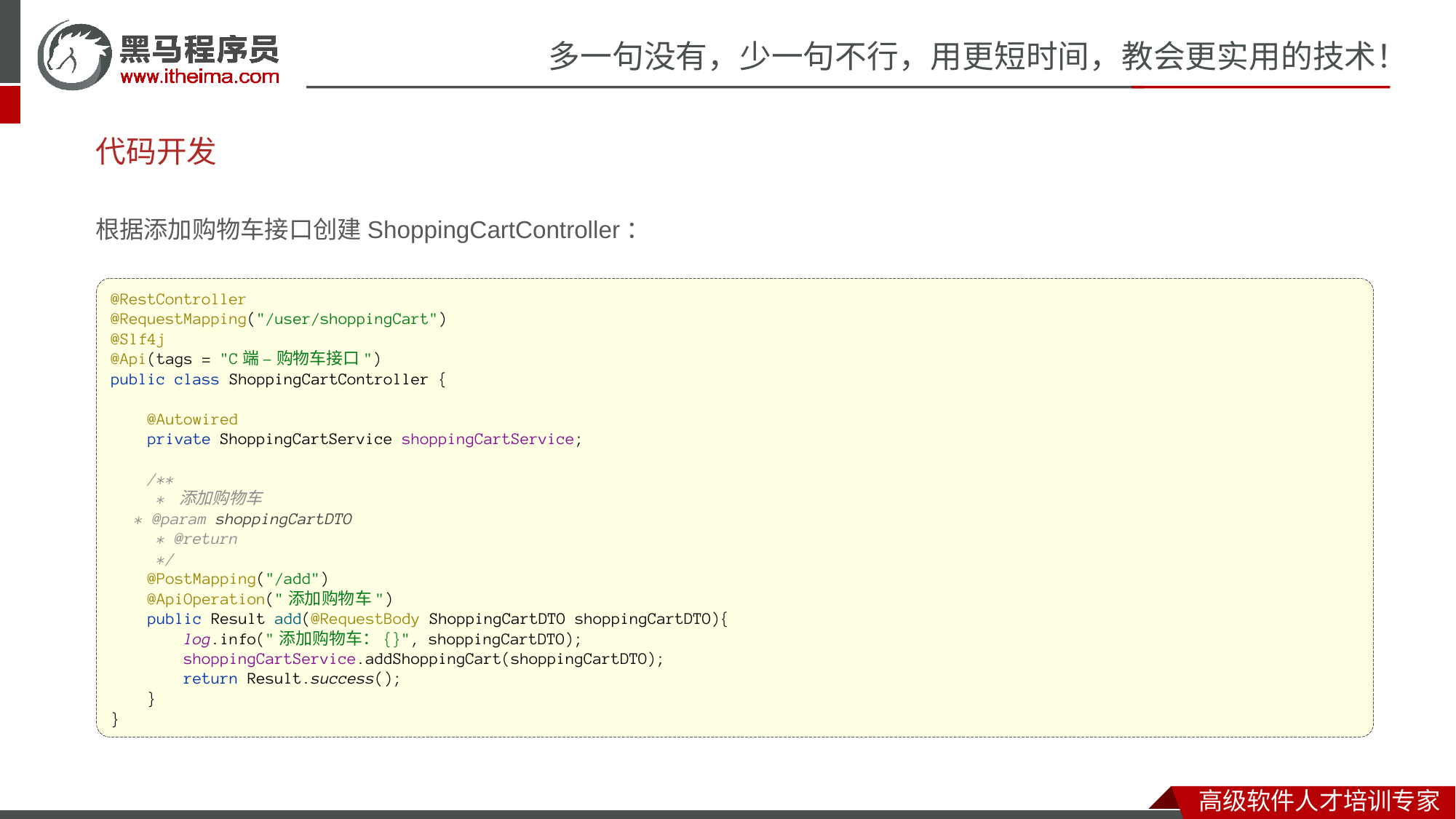

# 代码开发
根据添加购物车接口创建ShoppingCartController：
@RestController
@RequestMapping("/user/shoppingCart")
@Slf4j
@Api(tags = "C端-购物车接口")
public class ShoppingCartController {
    @Autowired
    private ShoppingCartService shoppingCartService;
    /**
     * 添加购物车
     * @param shoppingCartDTO
     * @return
     */
    @PostMapping("/add")
    @ApiOperation("添加购物车")
    public Result add(@RequestBody ShoppingCartDTO shoppingCartDTO){
        log.info("添加购物车：{}", shoppingCartDTO);
        shoppingCartService.addShoppingCart(shoppingCartDTO);
        return Result.success();
    }
}